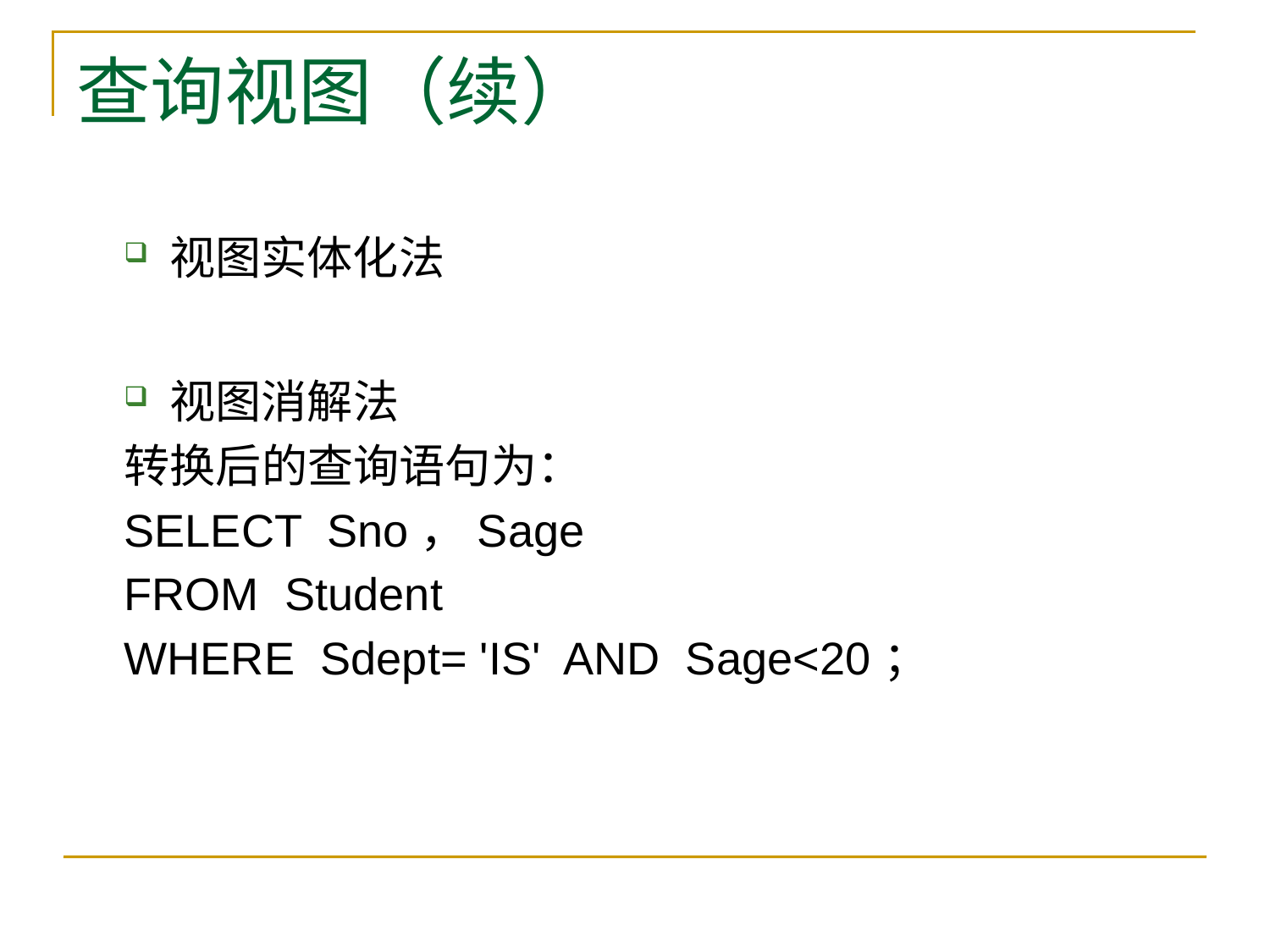

# 查询视图（续）
视图实体化法

视图消解法
转换后的查询语句为：
SELECT  Sno，Sage
FROM  Student
WHERE  Sdept= 'IS'  AND  Sage<20；